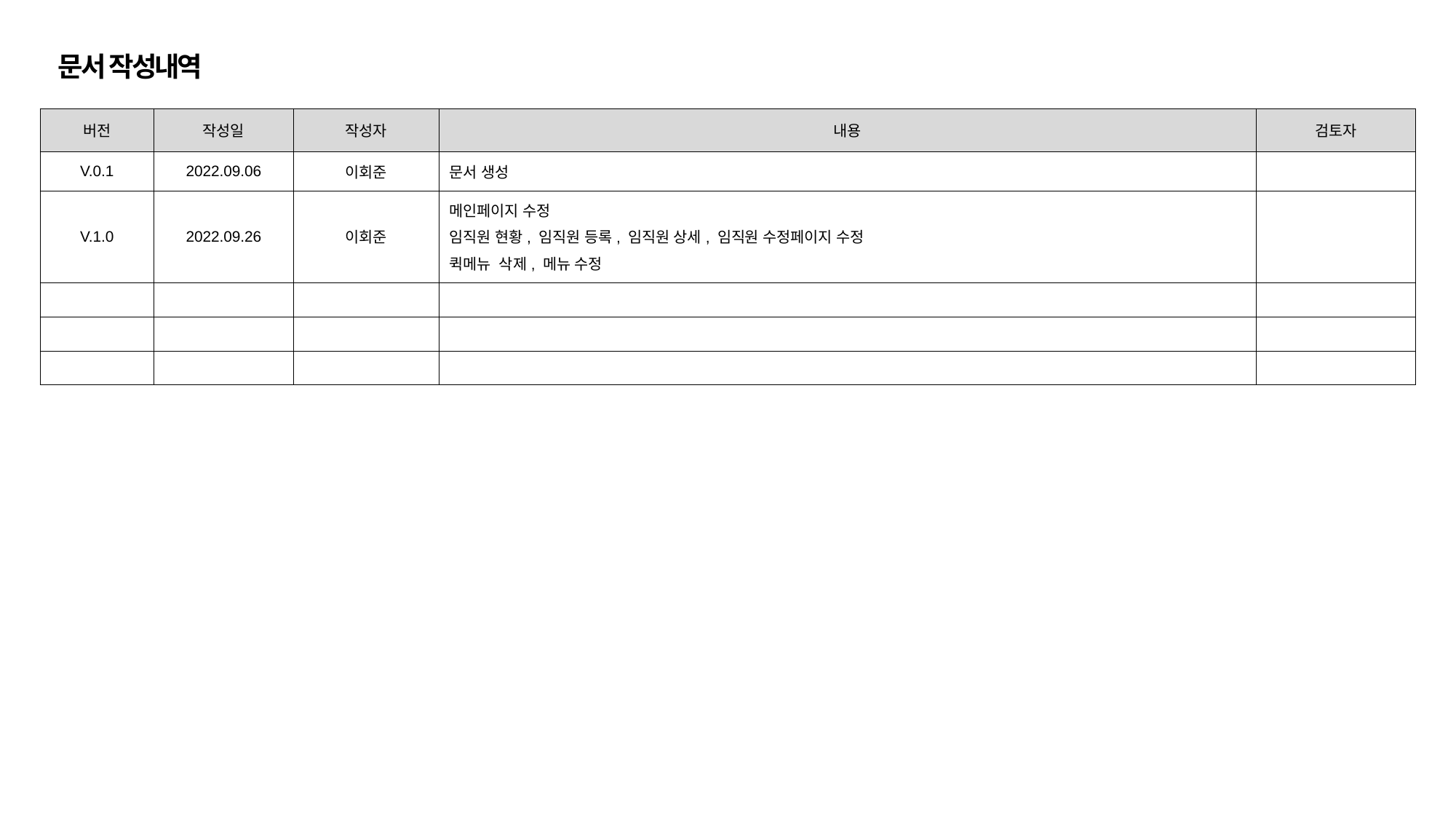

문서 작성내역
| 버전 | 작성일 | 작성자 | 내용 | 검토자 |
| --- | --- | --- | --- | --- |
| V.0.1 | 2022.09.06 | 이회준 | 문서 생성 |  |
| V.1.0 | 2022.09.26 | 이회준 | 메인페이지 수정 임직원 현황, 임직원 등록, 임직원 상세, 임직원 수정페이지 수정 퀵메뉴 삭제, 메뉴 수정 |  |
|  |  |  |  |  |
|  |  |  |  |  |
|  |  |  |  |  |